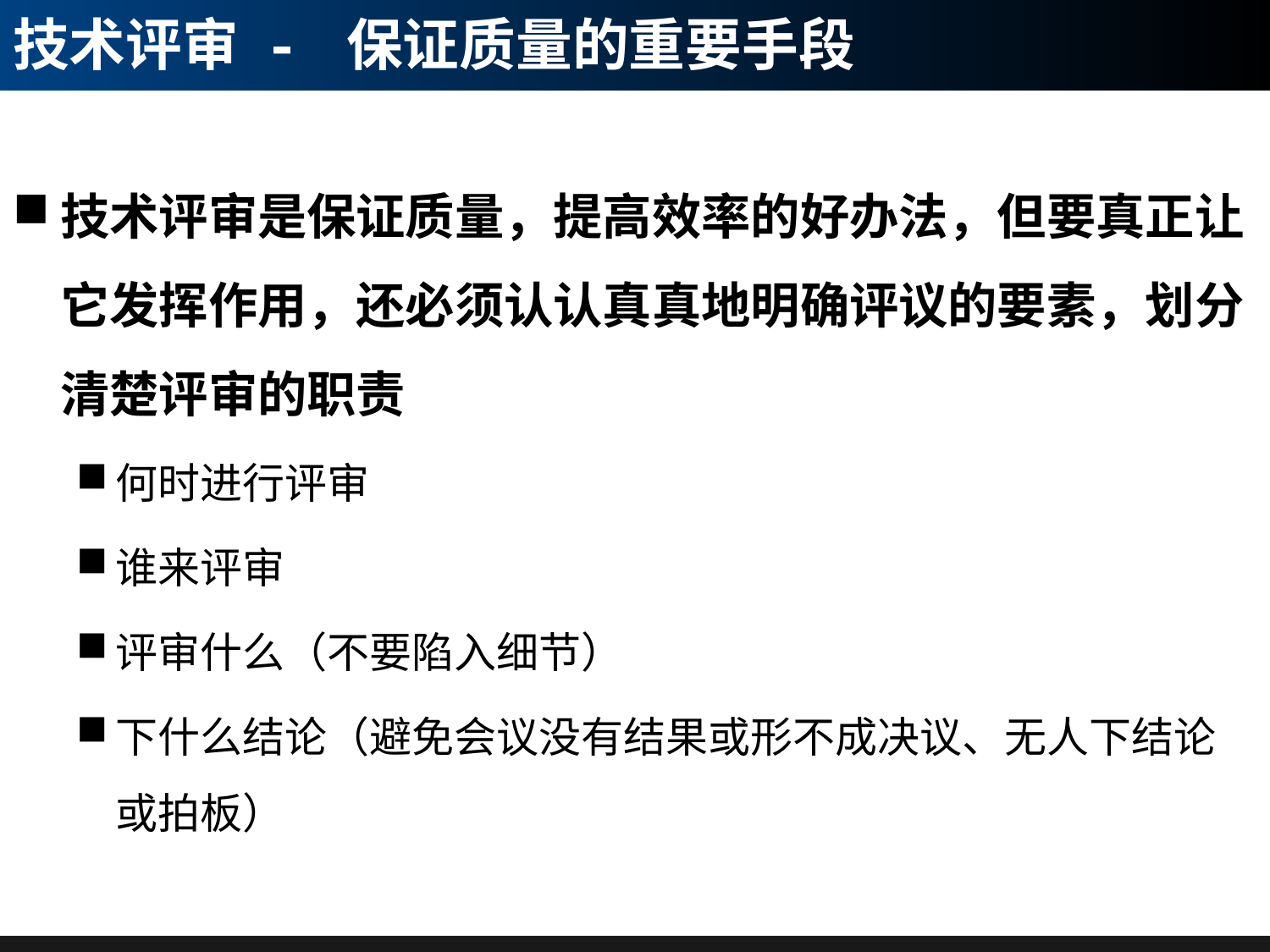

# 技术评审 - 保证质量的重要手段
技术评审是保证质量，提高效率的好办法，但要真正让它发挥作用，还必须认认真真地明确评议的要素，划分清楚评审的职责
何时进行评审
谁来评审
评审什么（不要陷入细节）
下什么结论（避免会议没有结果或形不成决议、无人下结论或拍板）